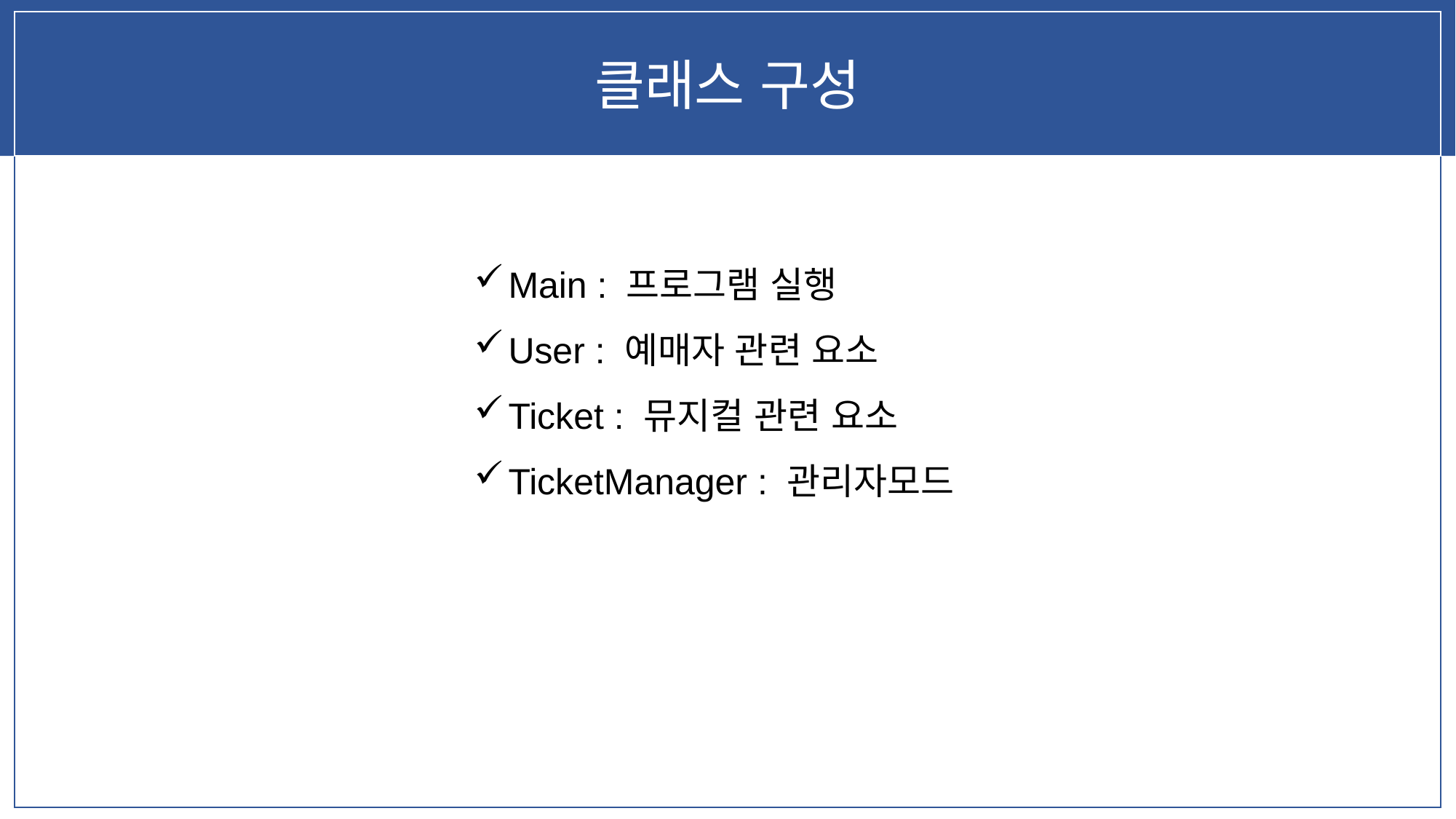

클래스 구성
Main : 프로그램 실행
User : 예매자 관련 요소
Ticket : 뮤지컬 관련 요소
TicketManager : 관리자모드